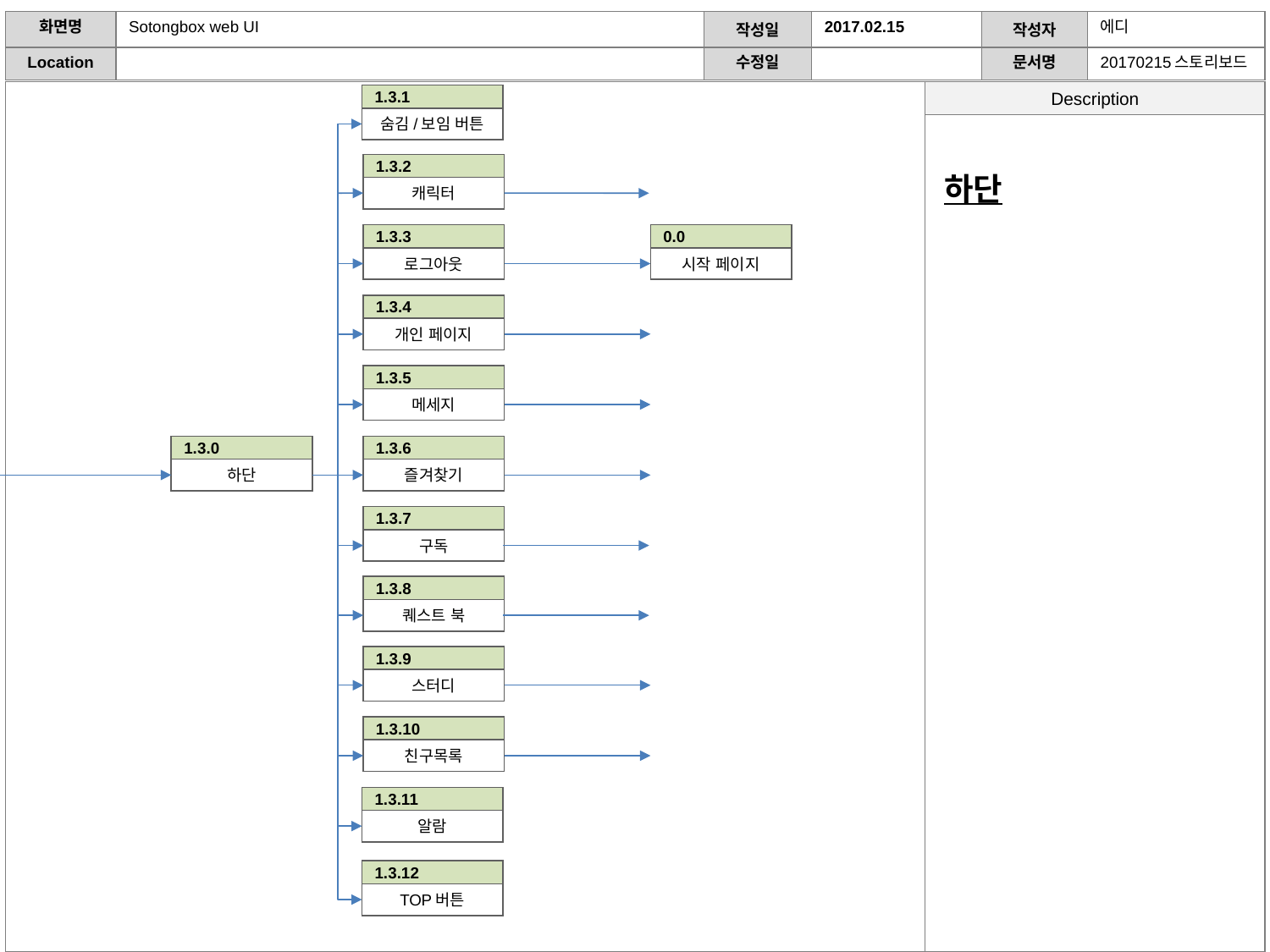

1.3.1
숨김/보임 버튼
1.3.2
캐릭터
하단
1.3.3
로그아웃
0.0
시작 페이지
1.3.4
개인 페이지
1.3.5
메세지
1.3.0
하단
1.3.6
즐겨찾기
1.3.7
구독
1.3.8
퀘스트 북
1.3.9
스터디
1.3.10
친구목록
1.3.11
알람
1.3.12
TOP버튼